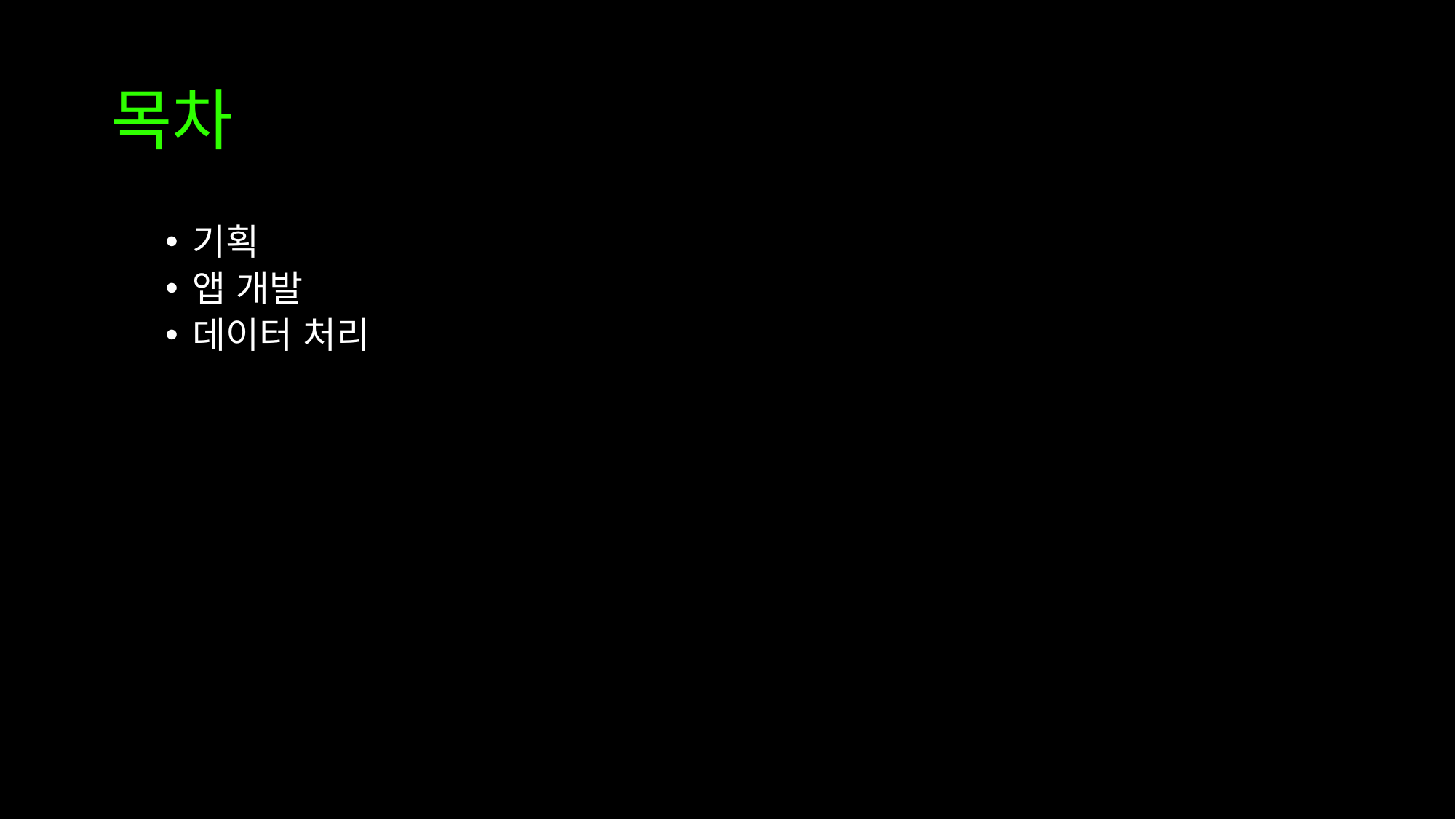

# 목차
기획
앱 개발
데이터 처리